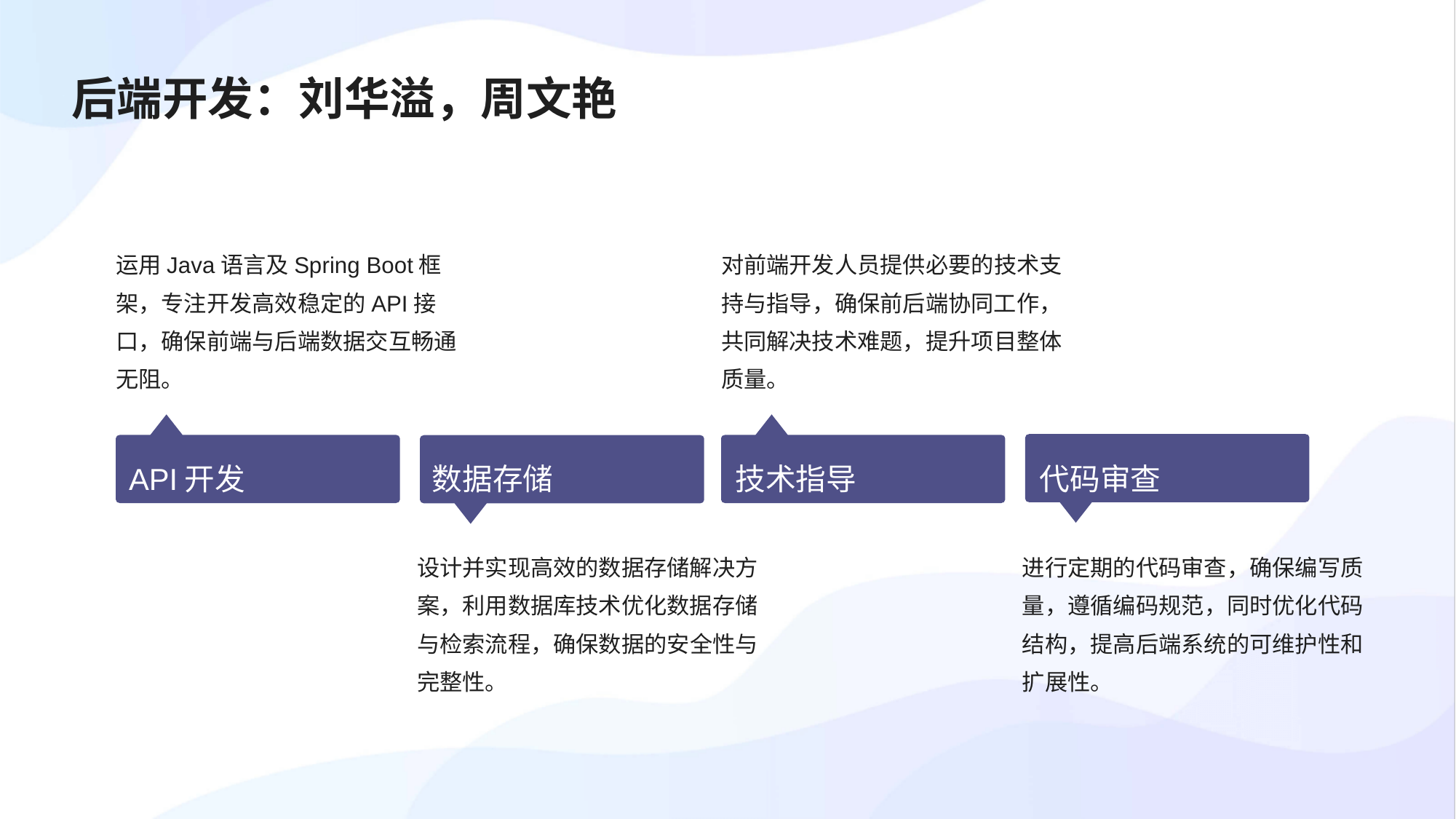

后端开发：刘华溢，周文艳
运用Java语言及Spring Boot框架，专注开发高效稳定的API接口，确保前端与后端数据交互畅通无阻。
对前端开发人员提供必要的技术支持与指导，确保前后端协同工作，共同解决技术难题，提升项目整体质量。

API开发
数据存储
技术指导
代码审查
设计并实现高效的数据存储解决方案，利用数据库技术优化数据存储与检索流程，确保数据的安全性与完整性。
进行定期的代码审查，确保编写质量，遵循编码规范，同时优化代码结构，提高后端系统的可维护性和扩展性。